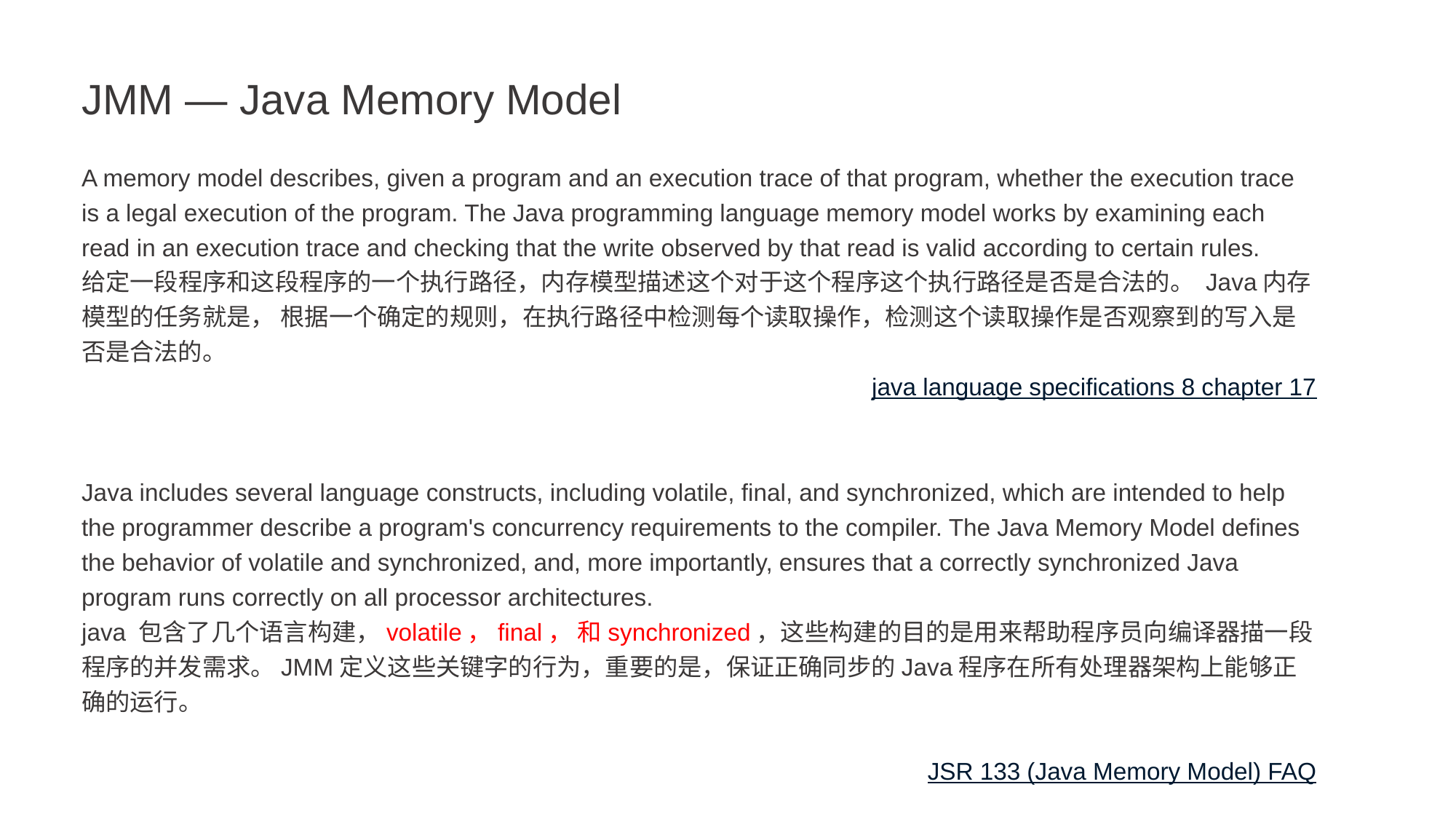

JMM — Java Memory Model
A memory model describes, given a program and an execution trace of that program, whether the execution trace is a legal execution of the program. The Java programming language memory model works by examining each read in an execution trace and checking that the write observed by that read is valid according to certain rules.
给定一段程序和这段程序的一个执行路径，内存模型描述这个对于这个程序这个执行路径是否是合法的。 Java内存模型的任务就是， 根据一个确定的规则，在执行路径中检测每个读取操作，检测这个读取操作是否观察到的写入是否是合法的。
java language specifications 8 chapter 17
Java includes several language constructs, including volatile, final, and synchronized, which are intended to help the programmer describe a program's concurrency requirements to the compiler. The Java Memory Model defines the behavior of volatile and synchronized, and, more importantly, ensures that a correctly synchronized Java program runs correctly on all processor architectures.
java 包含了几个语言构建，volatile，final， 和synchronized，这些构建的目的是用来帮助程序员向编译器描一段程序的并发需求。JMM定义这些关键字的行为，重要的是，保证正确同步的Java程序在所有处理器架构上能够正确的运行。

JSR 133 (Java Memory Model) FAQ